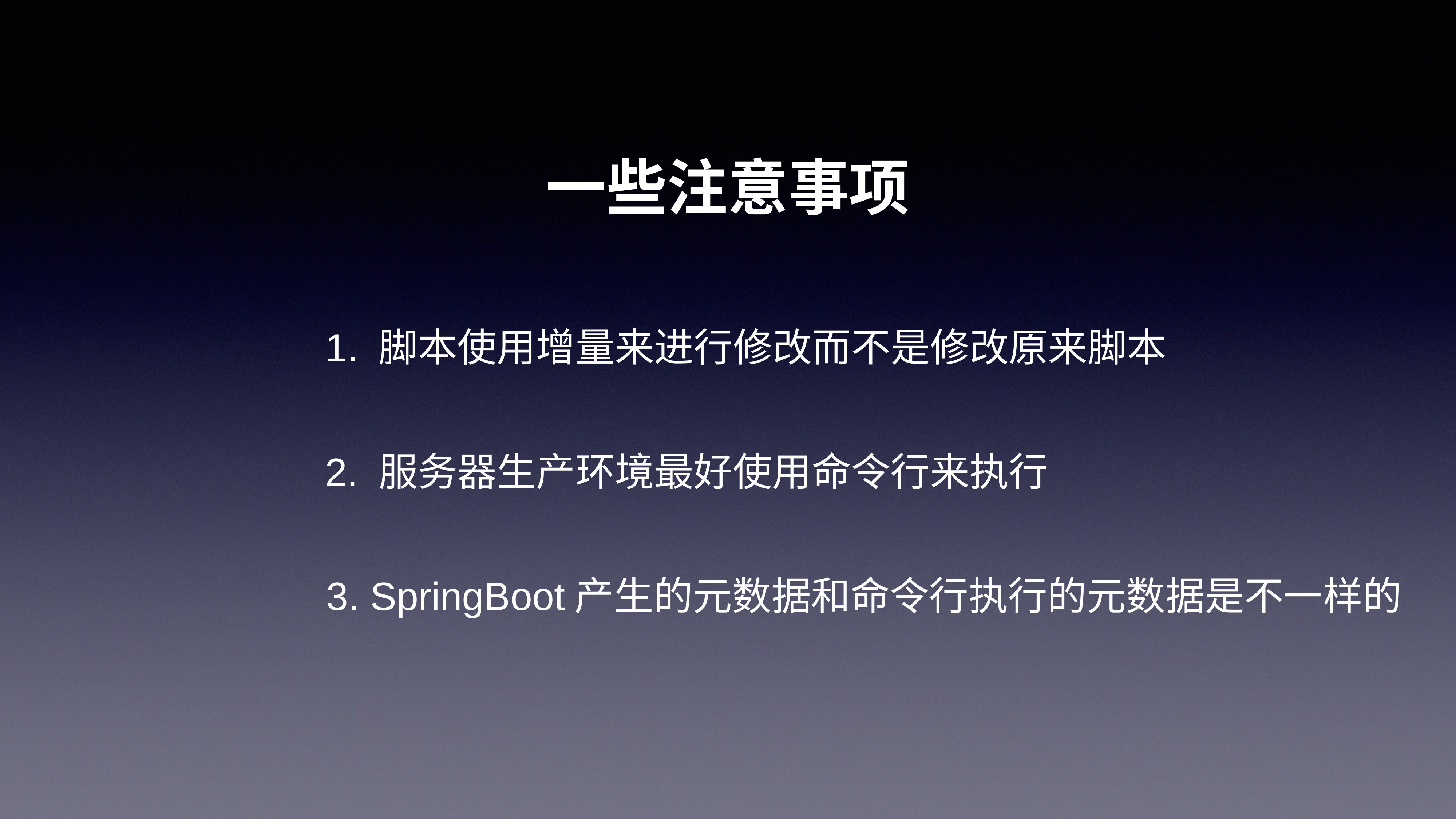

一些注意事项
1. 脚本使用增量来进行修改而不是修改原来脚本
2. 服务器生产环境最好使用命令行来执行
3. SpringBoot产生的元数据和命令行执行的元数据是不一样的